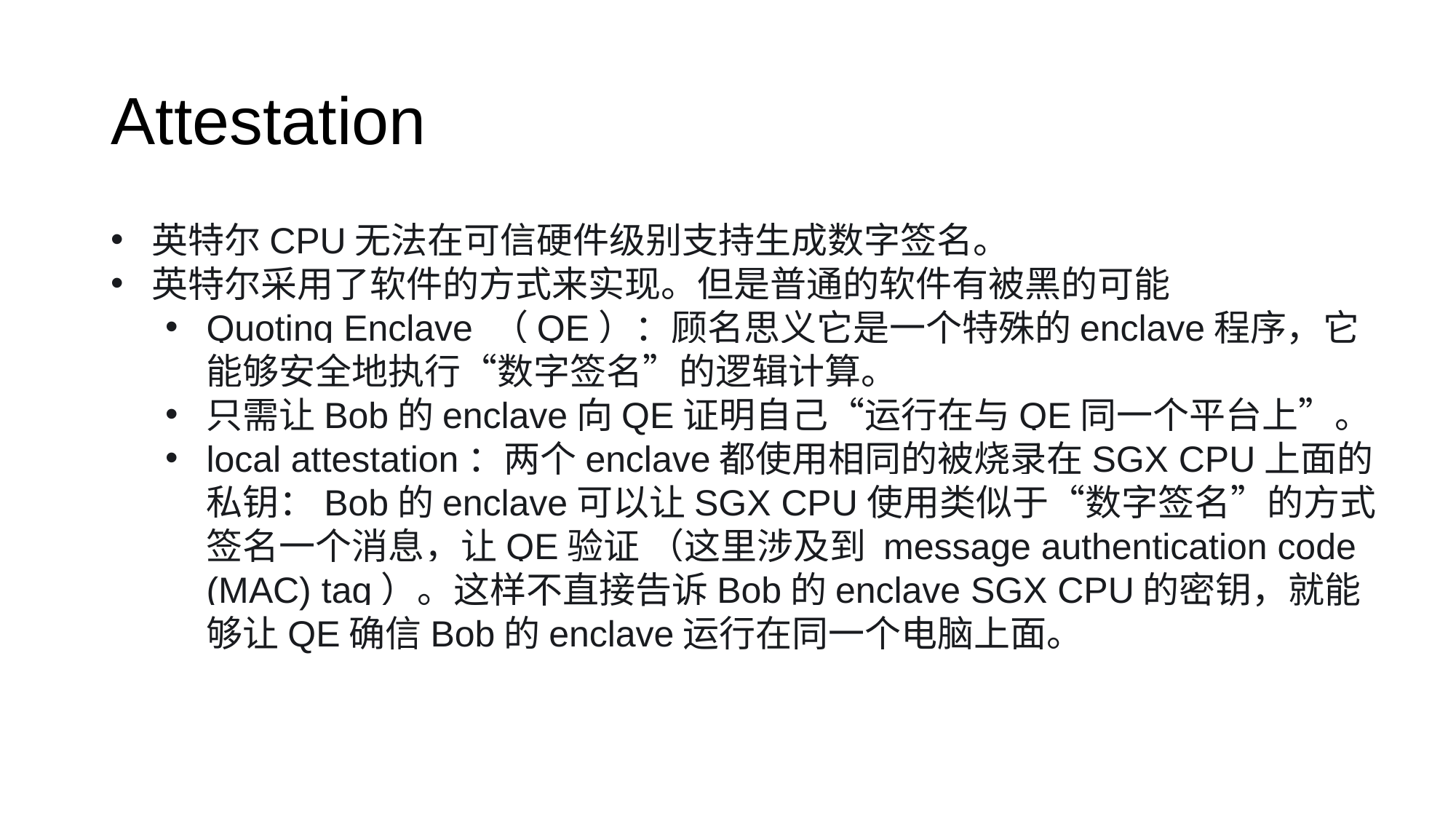

# Attestation
英特尔CPU无法在可信硬件级别支持生成数字签名。
英特尔采用了软件的方式来实现。但是普通的软件有被黑的可能
Quoting Enclave （QE）：顾名思义它是一个特殊的enclave程序，它能够安全地执行“数字签名”的逻辑计算。
只需让Bob的enclave向QE证明自己“运行在与QE同一个平台上”。
local attestation：两个enclave都使用相同的被烧录在SGX CPU上面的私钥：Bob的enclave可以让SGX CPU使用类似于“数字签名”的方式签名一个消息，让QE验证 （这里涉及到 message authentication code (MAC) tag）。这样不直接告诉Bob的enclave SGX CPU的密钥，就能够让QE确信Bob的enclave运行在同一个电脑上面。